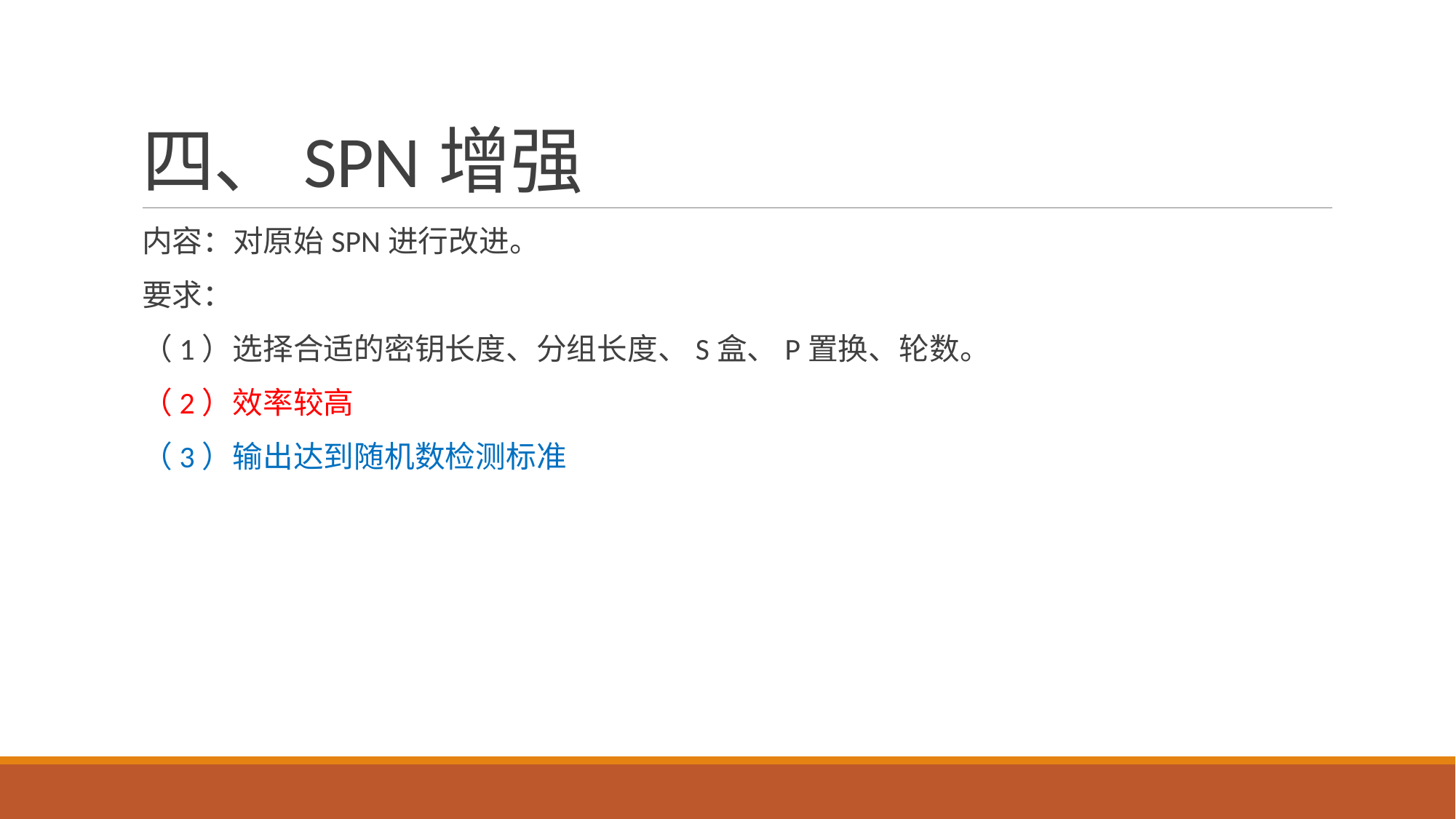

# 四、SPN增强
内容：对原始SPN进行改进。
要求：
（1）选择合适的密钥长度、分组长度、S盒、P置换、轮数。
（2）效率较高
（3）输出达到随机数检测标准